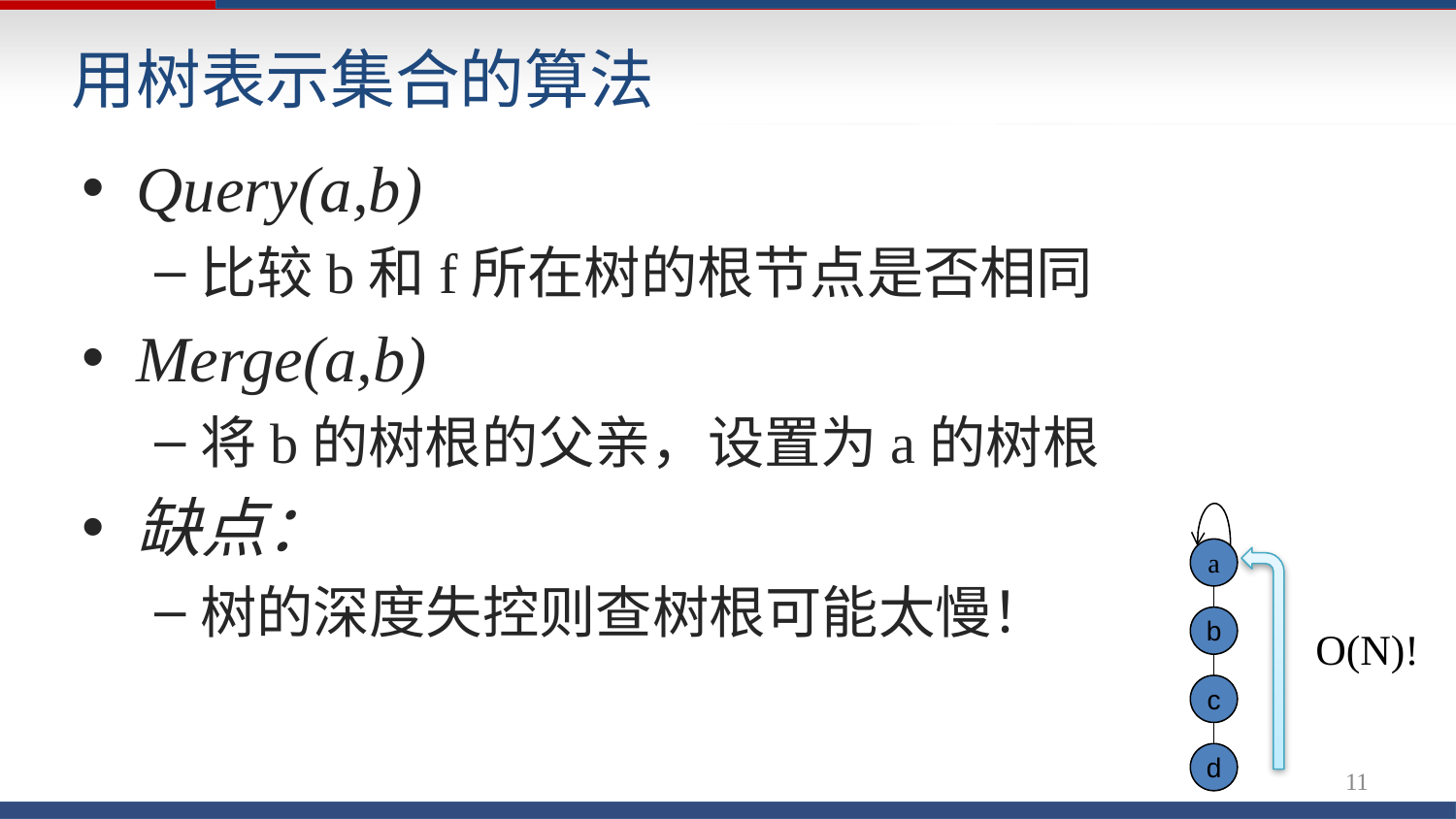

# 用树表示集合的算法
Query(a,b)
比较b和f所在树的根节点是否相同
Merge(a,b)
将b的树根的父亲，设置为a的树根
缺点：
树的深度失控则查树根可能太慢！
a

b
O(N)!
c
d
11